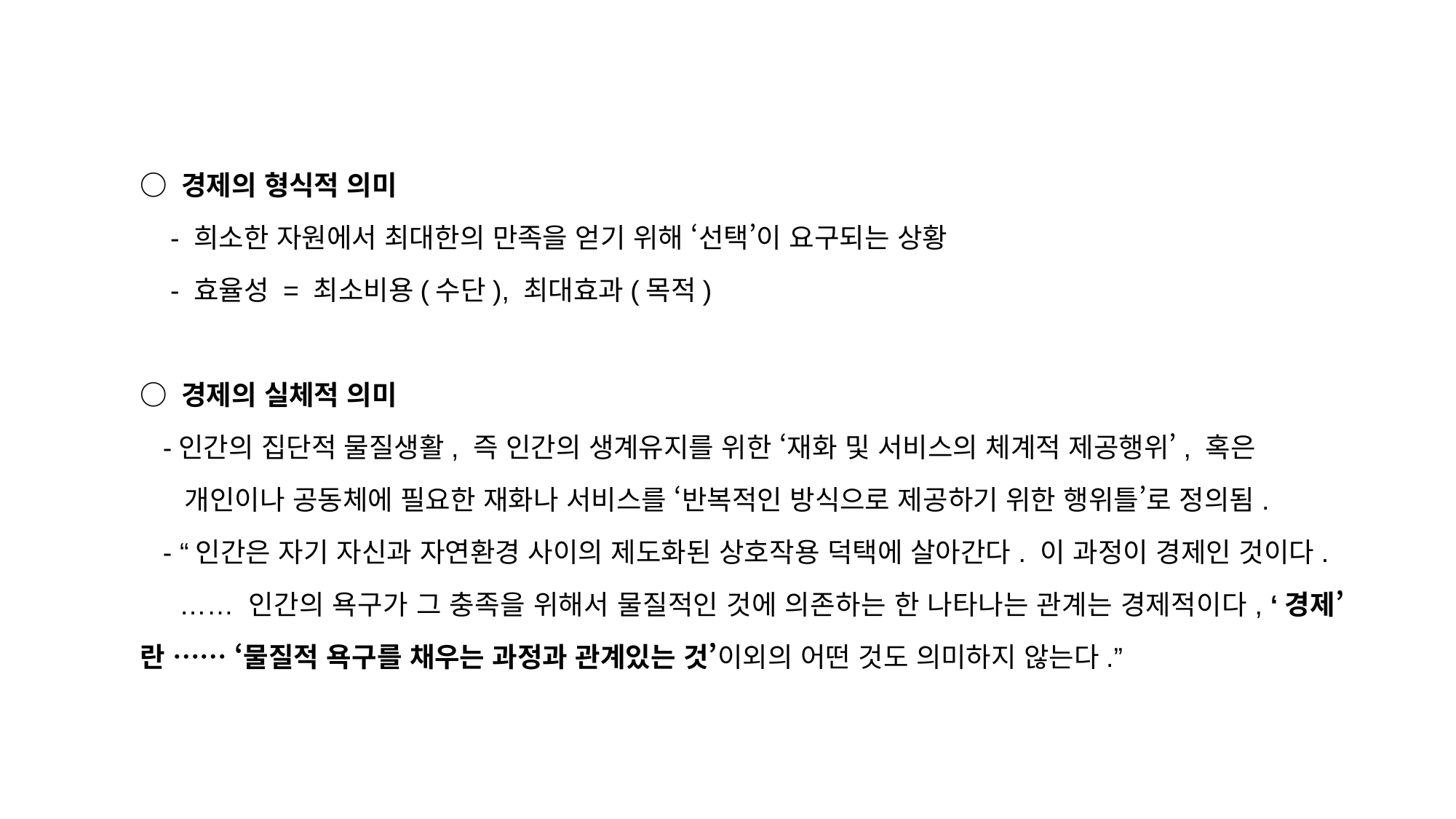

○ 경제의 형식적 의미
    - 희소한 자원에서 최대한의 만족을 얻기 위해 ‘선택’이 요구되는 상황
    - 효율성 = 최소비용(수단), 최대효과(목적)

○ 경제의 실체적 의미
   -인간의 집단적 물질생활, 즉 인간의 생계유지를 위한 ‘재화 및 서비스의 체계적 제공행위’, 혹은
     개인이나 공동체에 필요한 재화나 서비스를 ‘반복적인 방식으로 제공하기 위한 행위틀’로 정의됨.
   - “인간은 자기 자신과 자연환경 사이의 제도화된 상호작용 덕택에 살아간다. 이 과정이 경제인 것이다.        …… 인간의 욕구가 그 충족을 위해서 물질적인 것에 의존하는 한 나타나는 관계는 경제적이다, ‘경제’란 …… ‘물질적 욕구를 채우는 과정과 관계있는 것’이외의 어떤 것도 의미하지 않는다.”